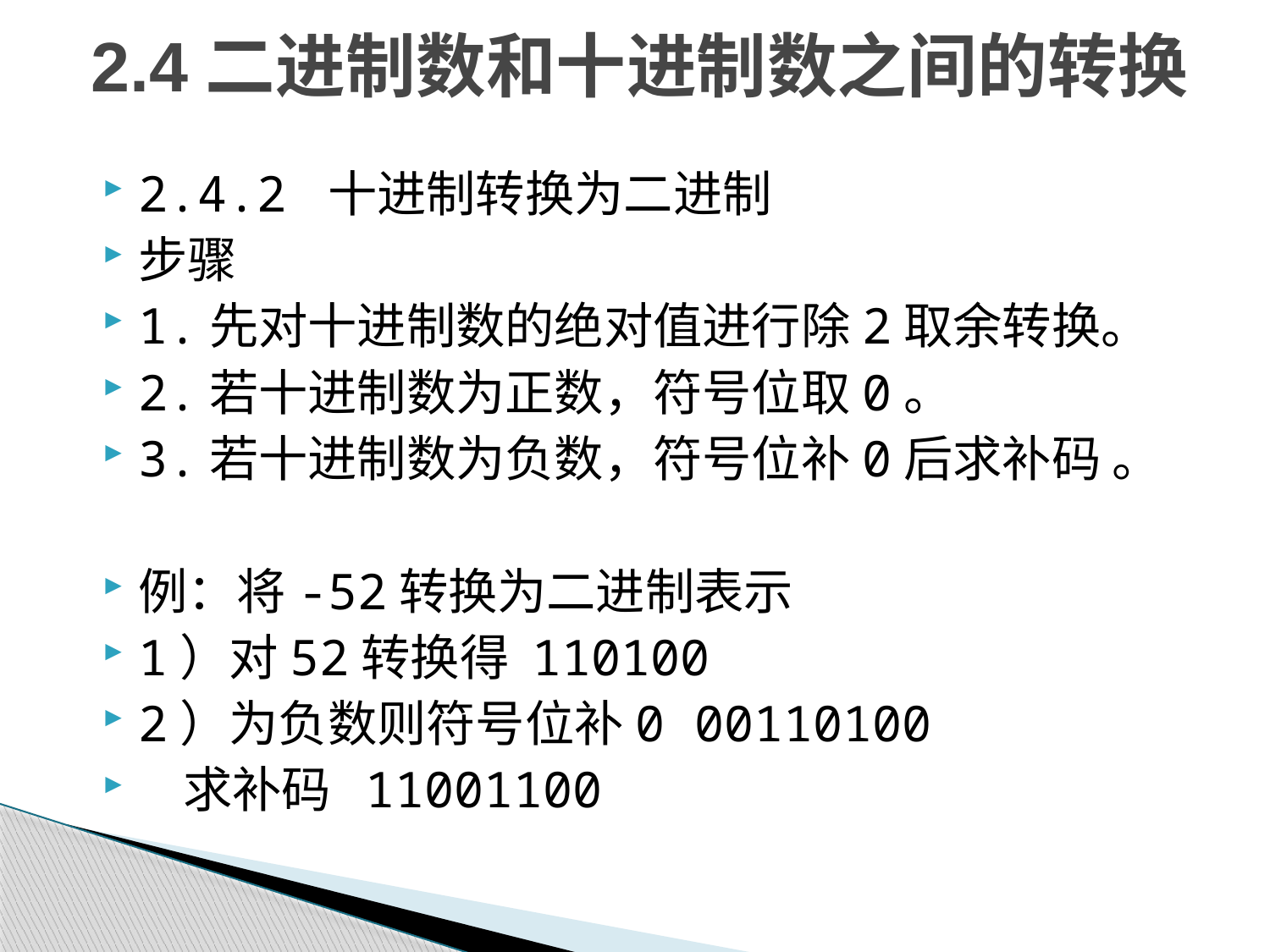

# 2.4二进制数和十进制数之间的转换
2.4.2 十进制转换为二进制
步骤
1.先对十进制数的绝对值进行除2取余转换。
2.若十进制数为正数，符号位取0。
3.若十进制数为负数，符号位补0后求补码 。

例：将-52转换为二进制表示
1）对52转换得 110100
2）为负数则符号位补0 00110100
   求补码  11001100

29